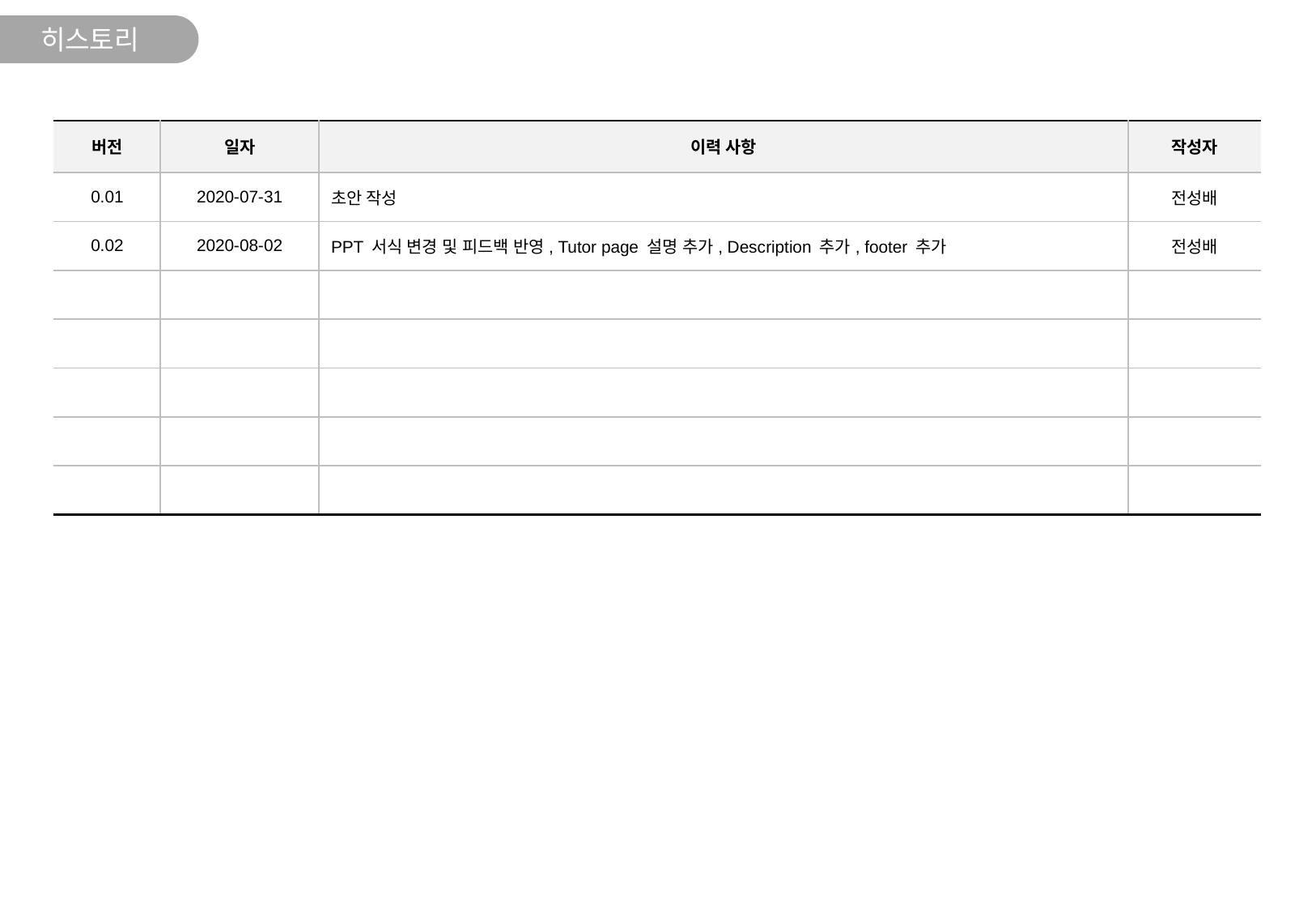

히스토리
| 버전 | 일자 | 이력 사항 | 작성자 |
| --- | --- | --- | --- |
| 0.01 | 2020-07-31 | 초안 작성 | 전성배 |
| 0.02 | 2020-08-02 | PPT 서식 변경 및 피드백 반영, Tutor page 설명 추가, Description 추가, footer 추가 | 전성배 |
|  |  |  |  |
|  |  |  |  |
|  |  |  |  |
|  |  |  |  |
|  |  |  |  |